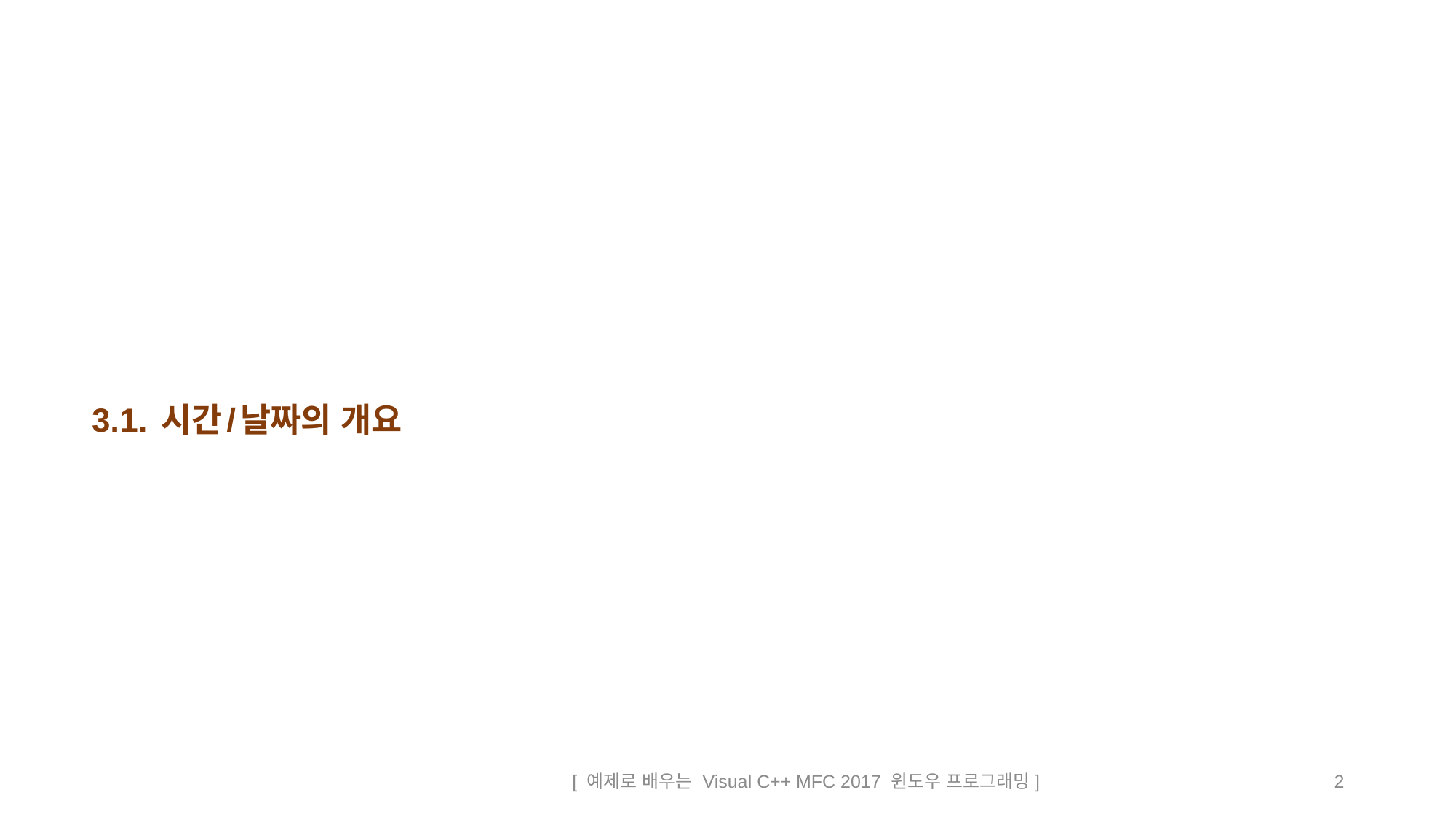

# 3.1. 시간/날짜의 개요
[ 예제로 배우는 Visual C++ MFC 2017 윈도우 프로그래밍]
2